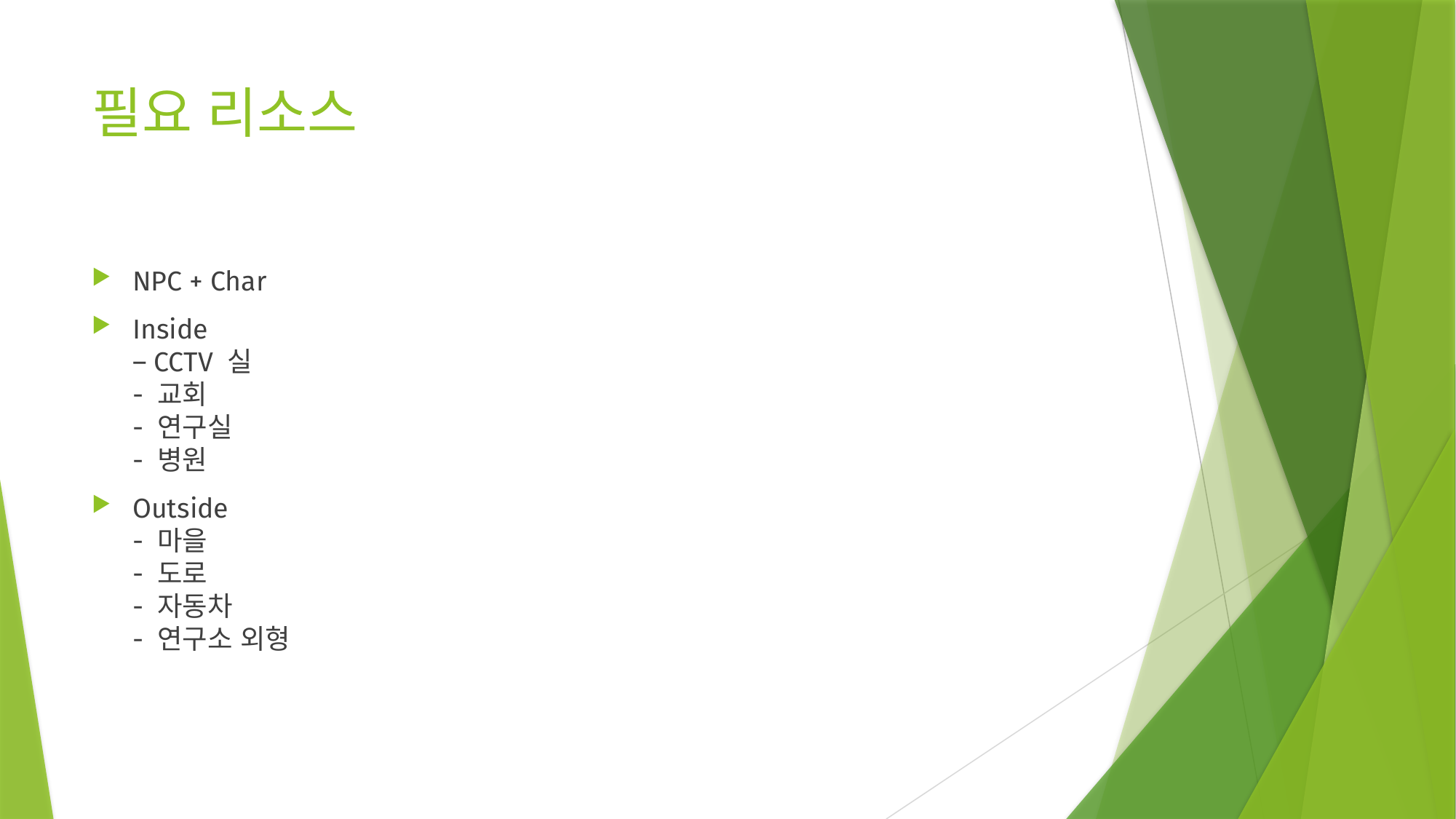

# 필요 리소스
NPC + Char
Inside
– CCTV 실
- 교회
- 연구실
- 병원
Outside
- 마을
- 도로
- 자동차
- 연구소 외형